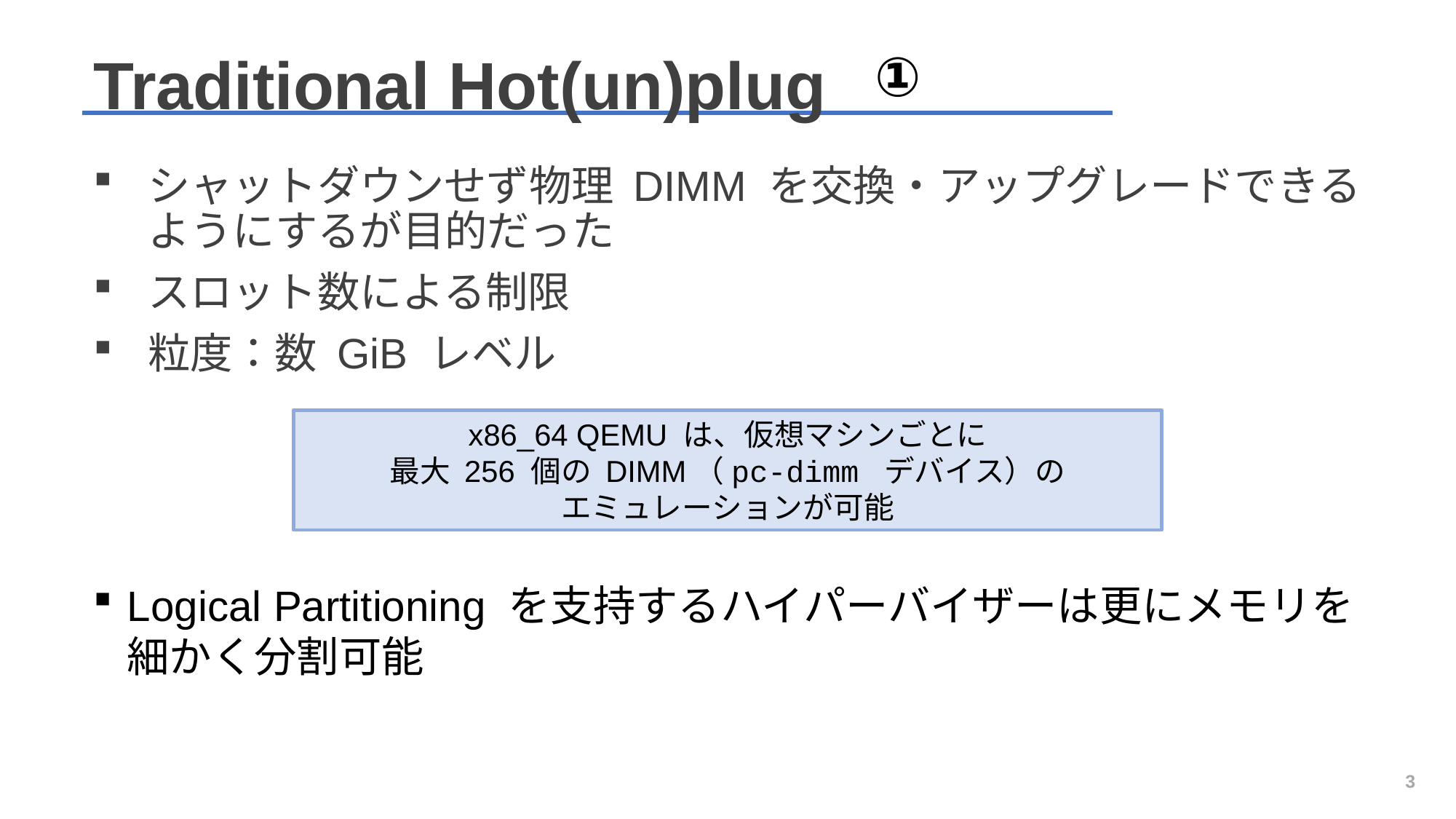

①
# Traditional Hot(un)plug
シャットダウンせず物理 DIMM を交換・アップグレードできるようにするが目的だった
スロット数による制限
粒度：数 GiB レベル

x86_64 QEMU は、仮想マシンごとに
最大 256 個の DIMM（pc-dimm デバイス）の
エミュレーションが可能
Logical Partitioning を支持するハイパーバイザーは更にメモリを細かく分割可能
3